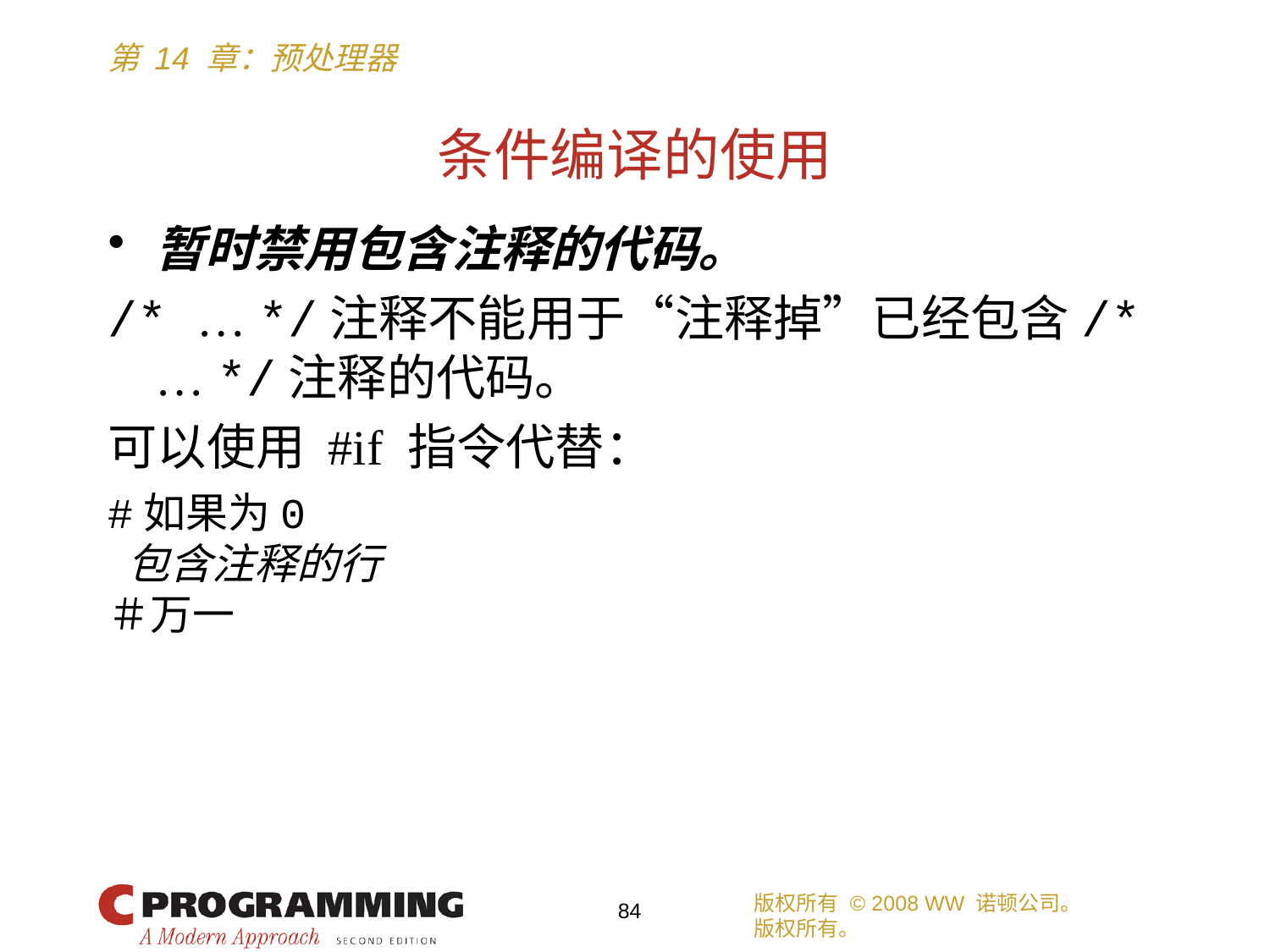

# 条件编译的使用
暂时禁用包含注释的代码。
/* … */注释不能用于“注释掉”已经包含/* … */注释的代码。
可以使用 #if 指令代替：
#如果为0
 包含注释的行
＃万一
版权所有 © 2008 WW 诺顿公司。
版权所有。
84